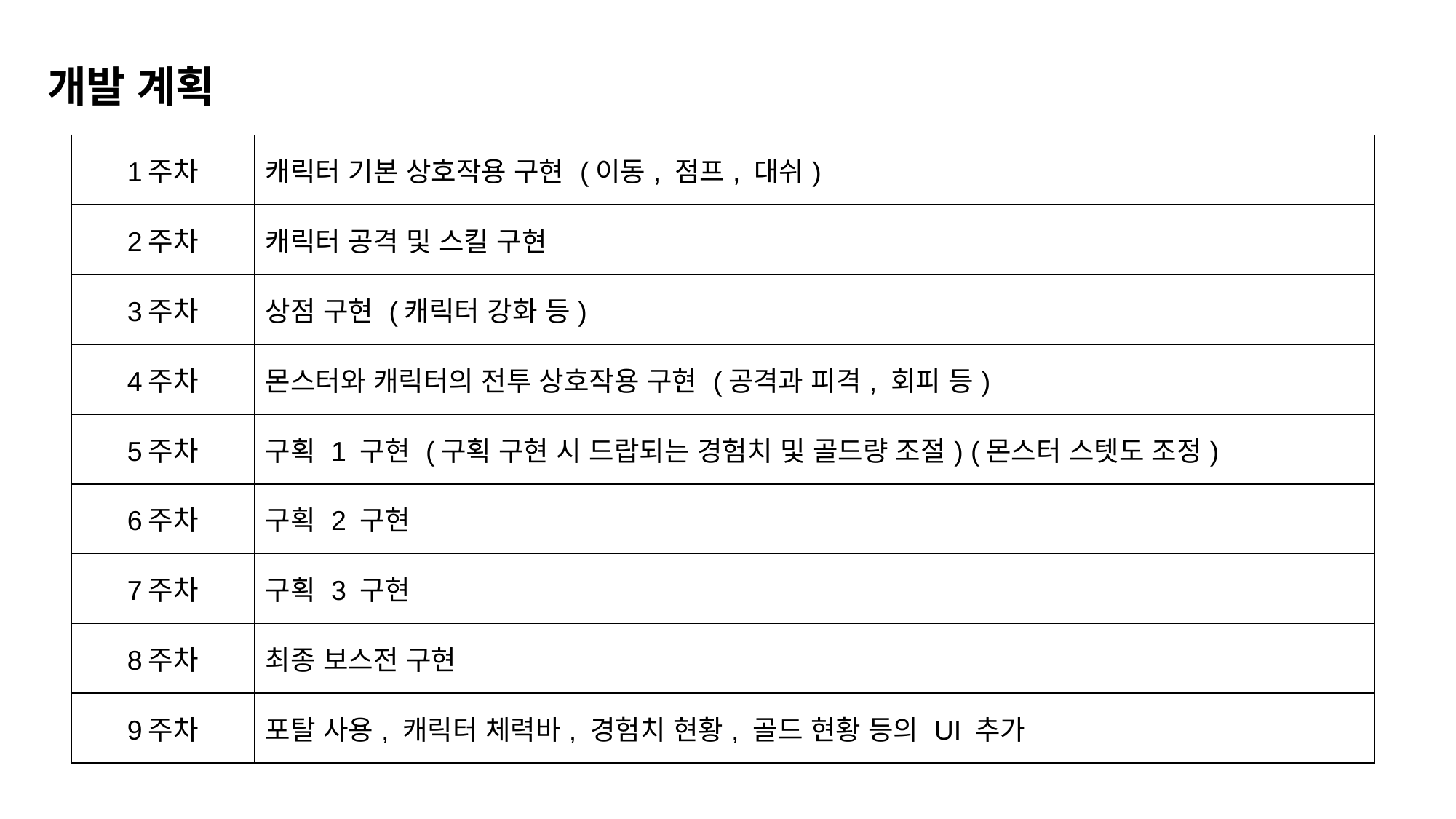

개발 계획
| 1주차 | 캐릭터 기본 상호작용 구현 (이동, 점프, 대쉬) |
| --- | --- |
| 2주차 | 캐릭터 공격 및 스킬 구현 |
| 3주차 | 상점 구현 (캐릭터 강화 등) |
| 4주차 | 몬스터와 캐릭터의 전투 상호작용 구현 (공격과 피격, 회피 등) |
| 5주차 | 구획 1 구현 (구획 구현 시 드랍되는 경험치 및 골드량 조절) (몬스터 스텟도 조정) |
| 6주차 | 구획 2 구현 |
| 7주차 | 구획 3 구현 |
| 8주차 | 최종 보스전 구현 |
| 9주차 | 포탈 사용, 캐릭터 체력바, 경험치 현황, 골드 현황 등의 UI 추가 |